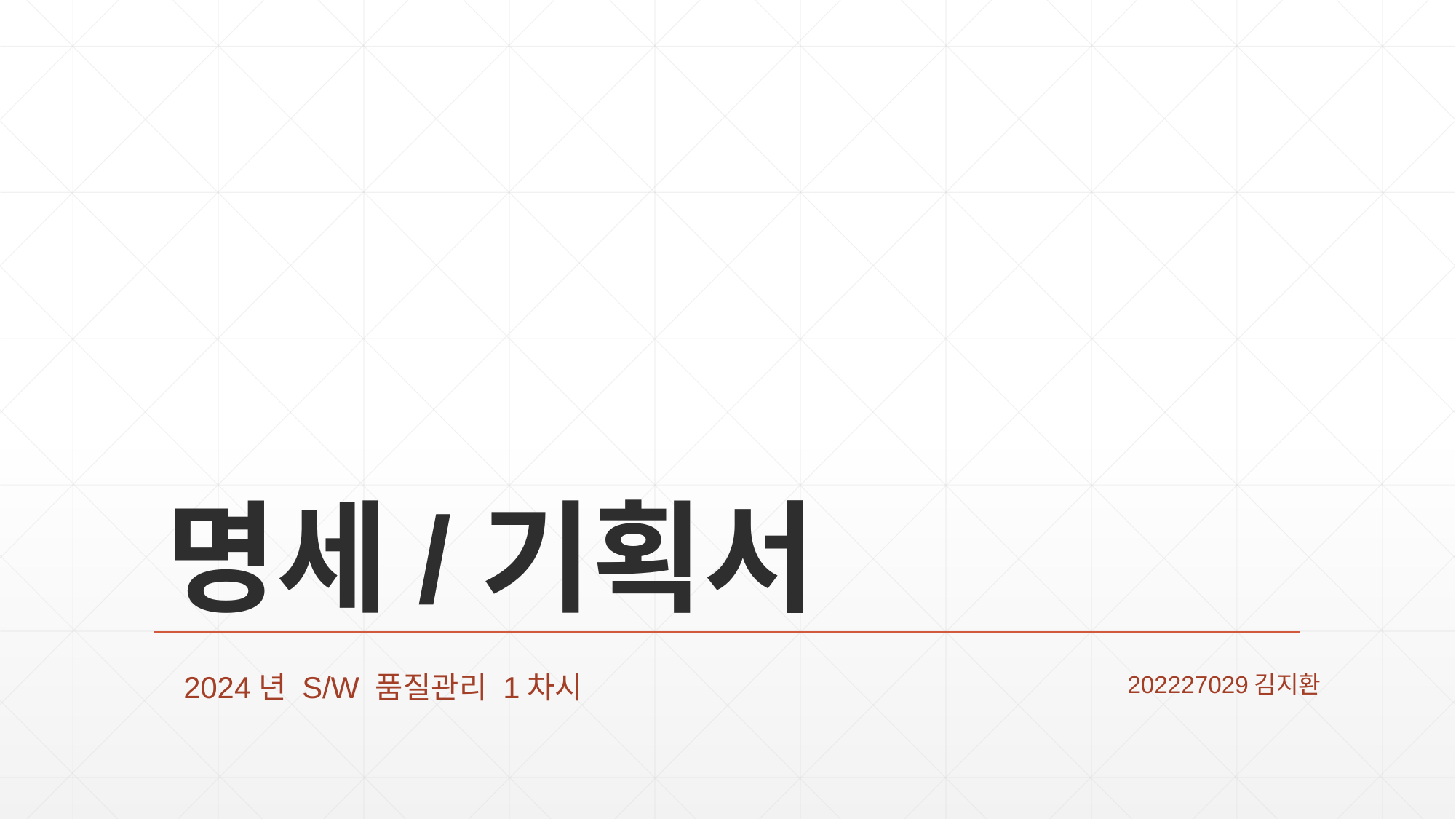

# 명세/기획서
2024년 S/W 품질관리 1차시
202227029김지환